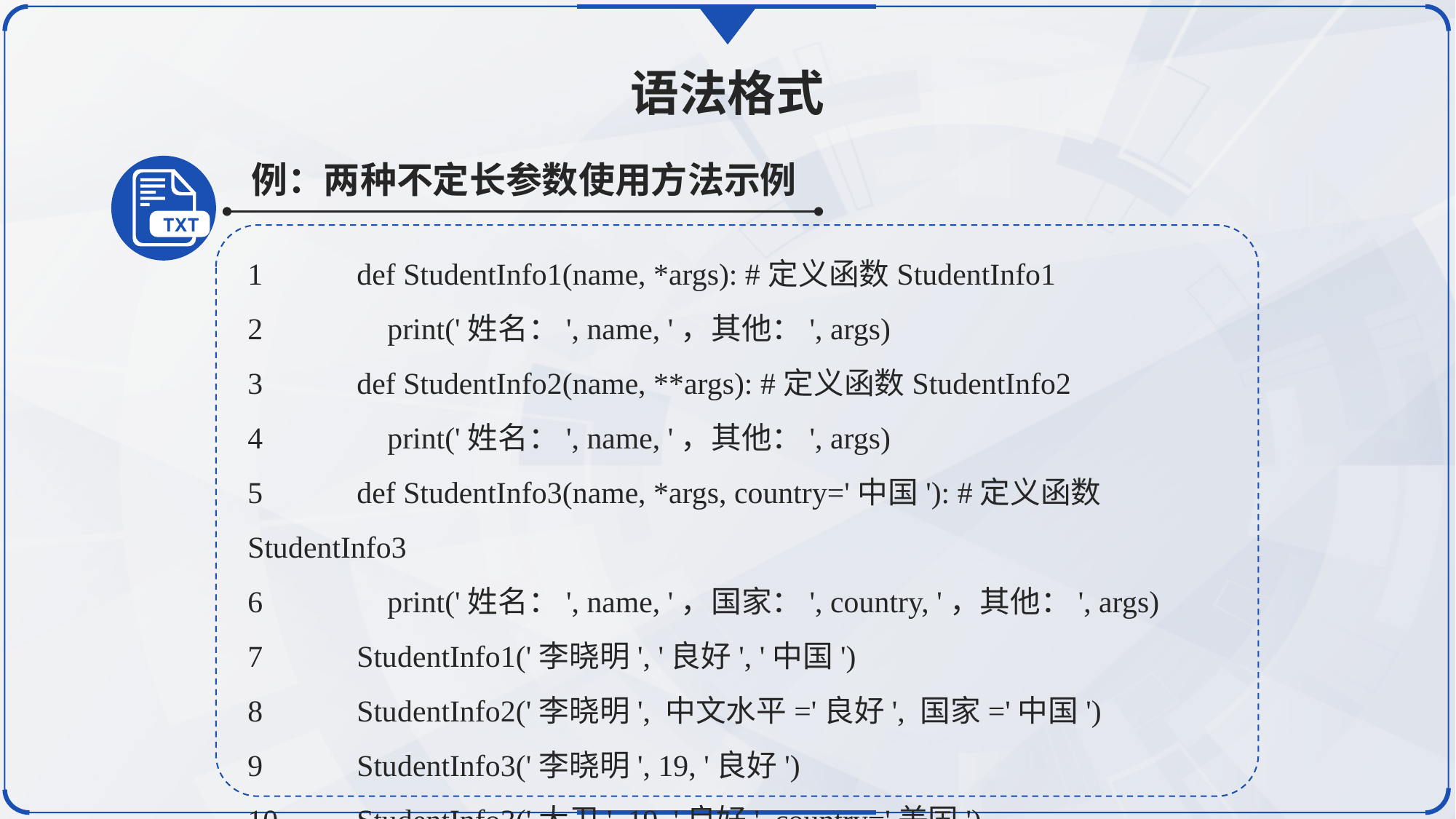

语法格式
例：两种不定长参数使用方法示例

1	def StudentInfo1(name, *args): #定义函数StudentInfo1
2	    print('姓名：', name, '，其他：', args)
3	def StudentInfo2(name, **args): #定义函数StudentInfo2
4	    print('姓名：', name, '，其他：', args)
5	def StudentInfo3(name, *args, country='中国'): #定义函数StudentInfo3
6	    print('姓名：', name, '，国家：', country, '，其他：', args)
7	StudentInfo1('李晓明', '良好', '中国')
8	StudentInfo2('李晓明', 中文水平='良好', 国家='中国')
9	StudentInfo3('李晓明', 19, '良好')
10	StudentInfo3('大卫', 19, '良好', country='美国')